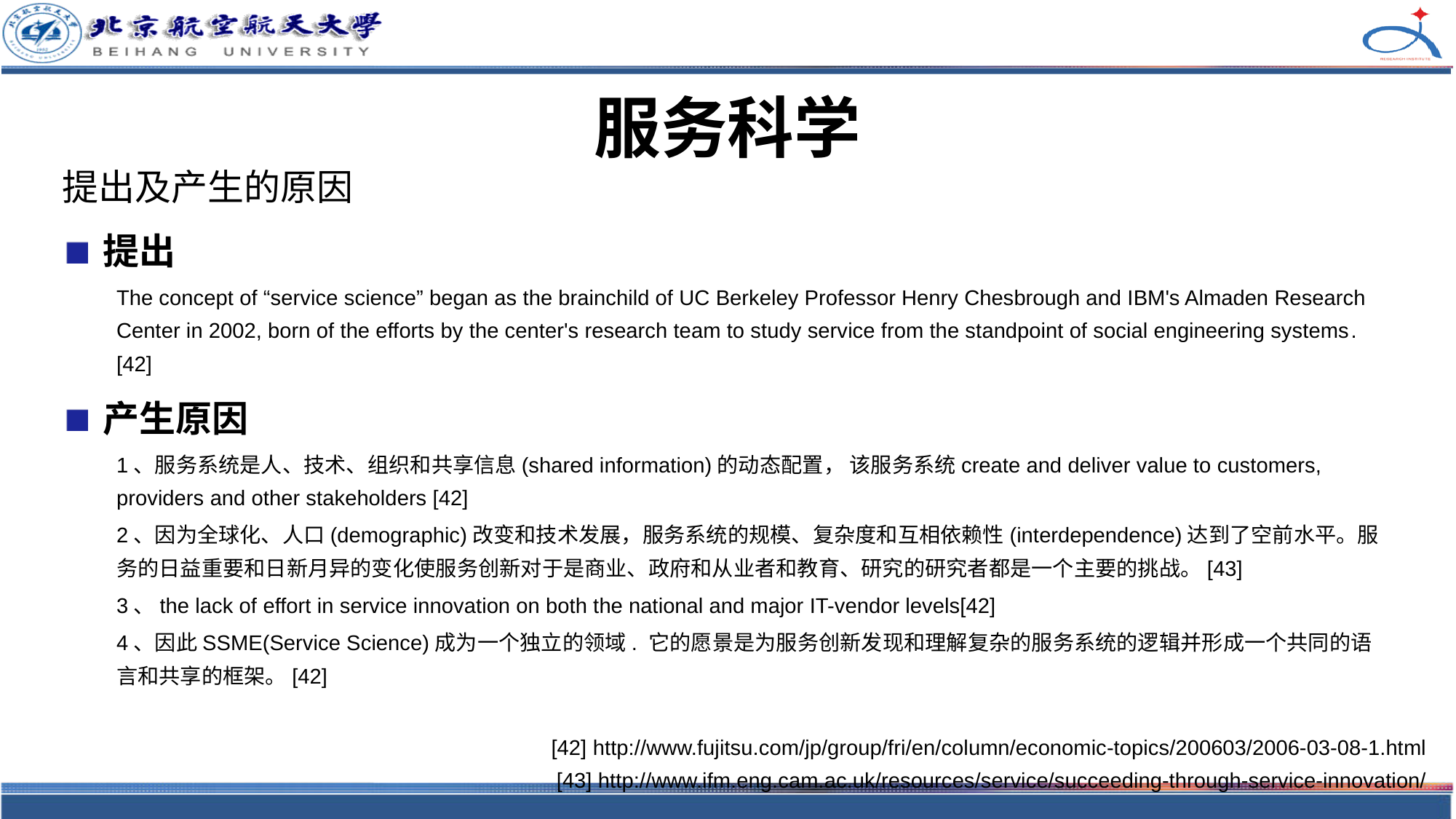

# 服务科学
提出及产生的原因
提出
The concept of “service science” began as the brainchild of UC Berkeley Professor Henry Chesbrough and IBM's Almaden Research Center in 2002, born of the efforts by the center's research team to study service from the standpoint of social engineering systems.[42]
产生原因
1、服务系统是人、技术、组织和共享信息(shared information)的动态配置， 该服务系统create and deliver value to customers, providers and other stakeholders [42]
2、因为全球化、人口(demographic)改变和技术发展，服务系统的规模、复杂度和互相依赖性(interdependence)达到了空前水平。服务的日益重要和日新月异的变化使服务创新对于是商业、政府和从业者和教育、研究的研究者都是一个主要的挑战。[43]
3、the lack of effort in service innovation on both the national and major IT-vendor levels[42]
4、因此SSME(Service Science)成为一个独立的领域. 它的愿景是为服务创新发现和理解复杂的服务系统的逻辑并形成一个共同的语言和共享的框架。[42]
[42] http://www.fujitsu.com/jp/group/fri/en/column/economic-topics/200603/2006-03-08-1.html
[43] http://www.ifm.eng.cam.ac.uk/resources/service/succeeding-through-service-innovation/